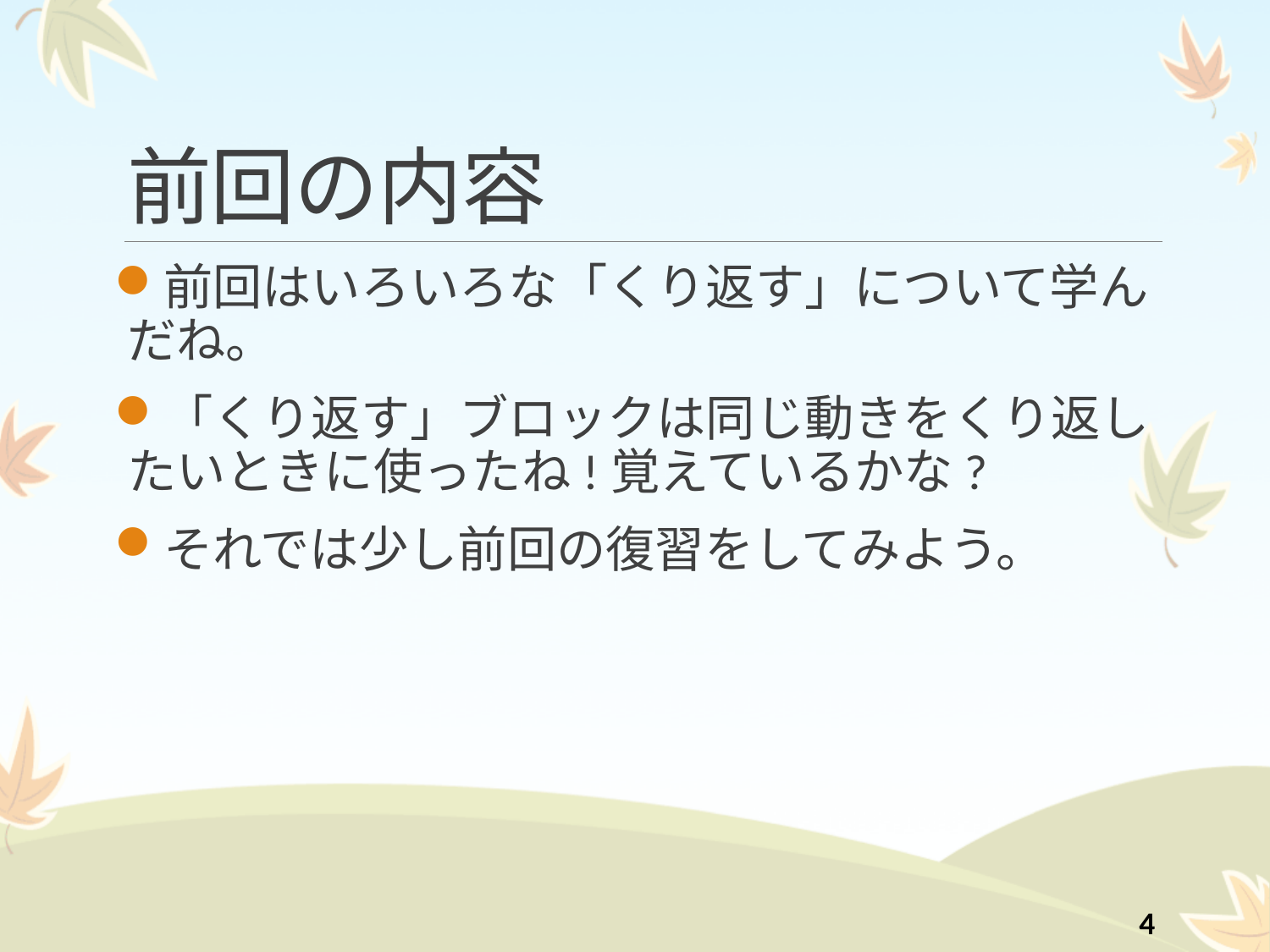

# 前回の内容
前回はいろいろな「くり返す」について学んだね。
「くり返す」ブロックは同じ動きをくり返したいときに使ったね!覚えているかな?
それでは少し前回の復習をしてみよう。
4